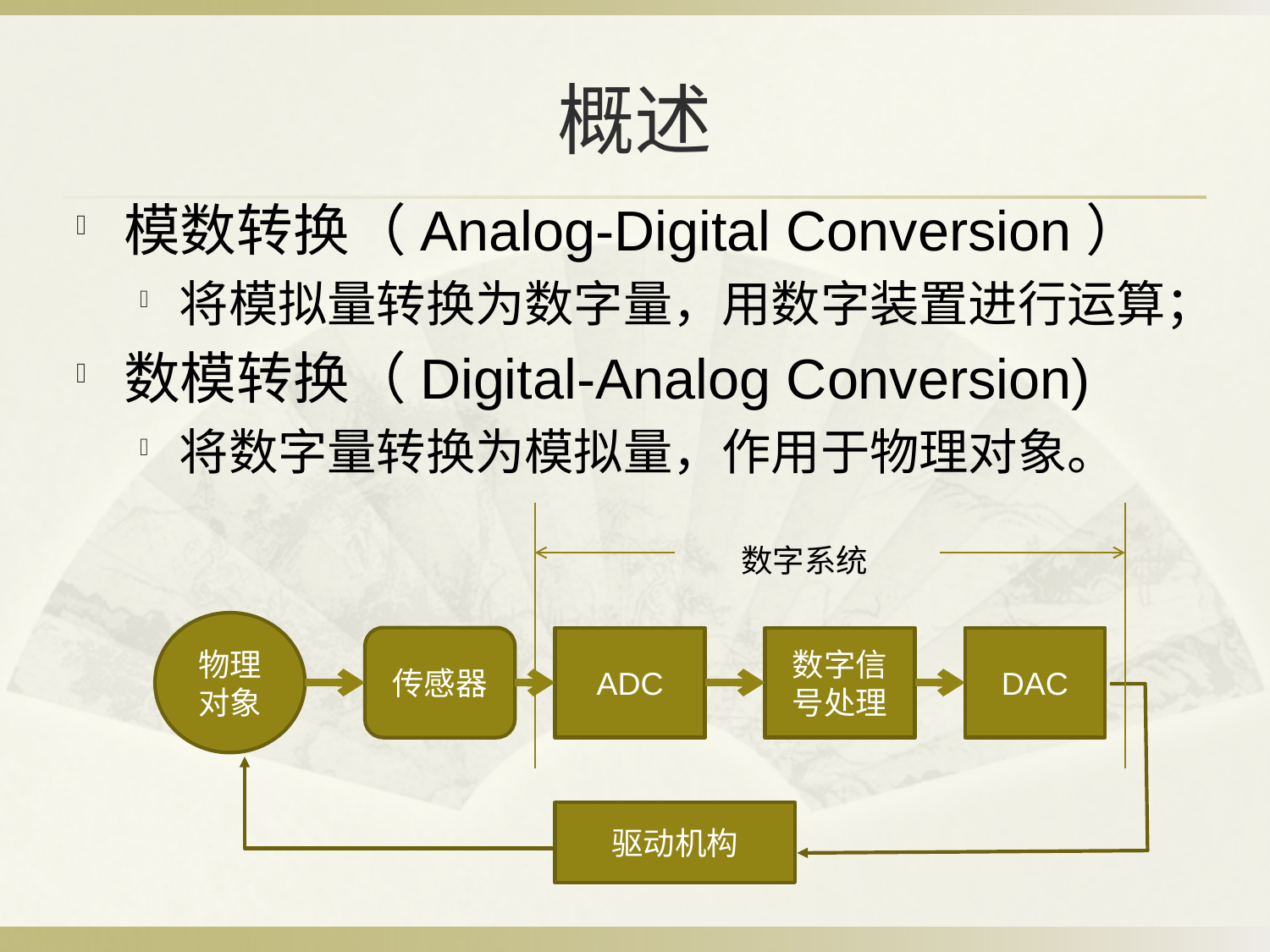

# 概述
模数转换（Analog-Digital Conversion）
将模拟量转换为数字量，用数字装置进行运算；
数模转换（Digital-Analog Conversion)
将数字量转换为模拟量，作用于物理对象。
数字系统
物理对象
传感器
ADC
数字信号处理
DAC

驱动机构